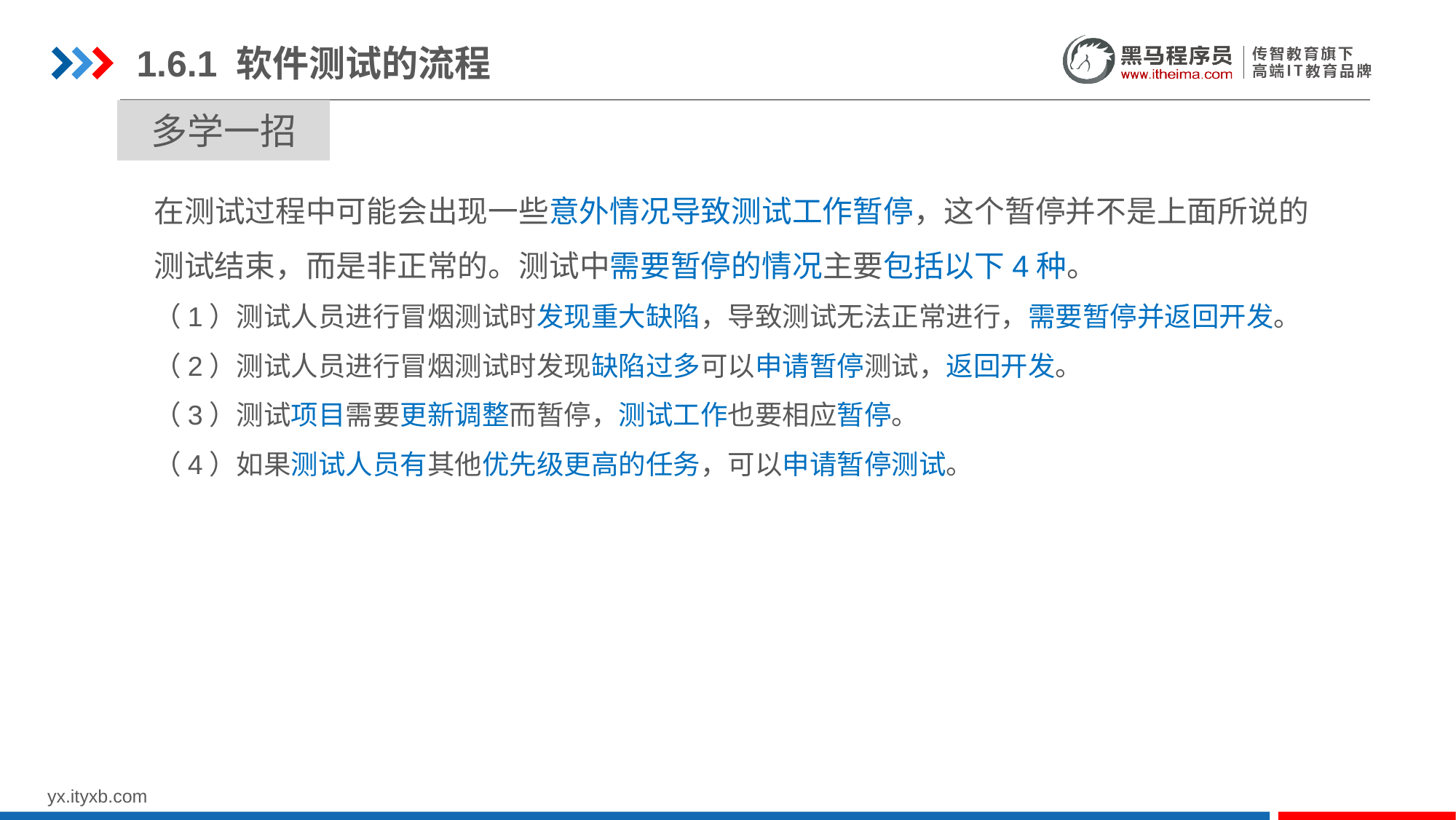

1.6.1 软件测试的流程
多学一招
在测试过程中可能会出现一些意外情况导致测试工作暂停，这个暂停并不是上面所说的测试结束，而是非正常的。测试中需要暂停的情况主要包括以下4种。
（1）测试人员进行冒烟测试时发现重大缺陷，导致测试无法正常进行，需要暂停并返回开发。
（2）测试人员进行冒烟测试时发现缺陷过多可以申请暂停测试，返回开发。
（3）测试项目需要更新调整而暂停，测试工作也要相应暂停。
（4）如果测试人员有其他优先级更高的任务，可以申请暂停测试。